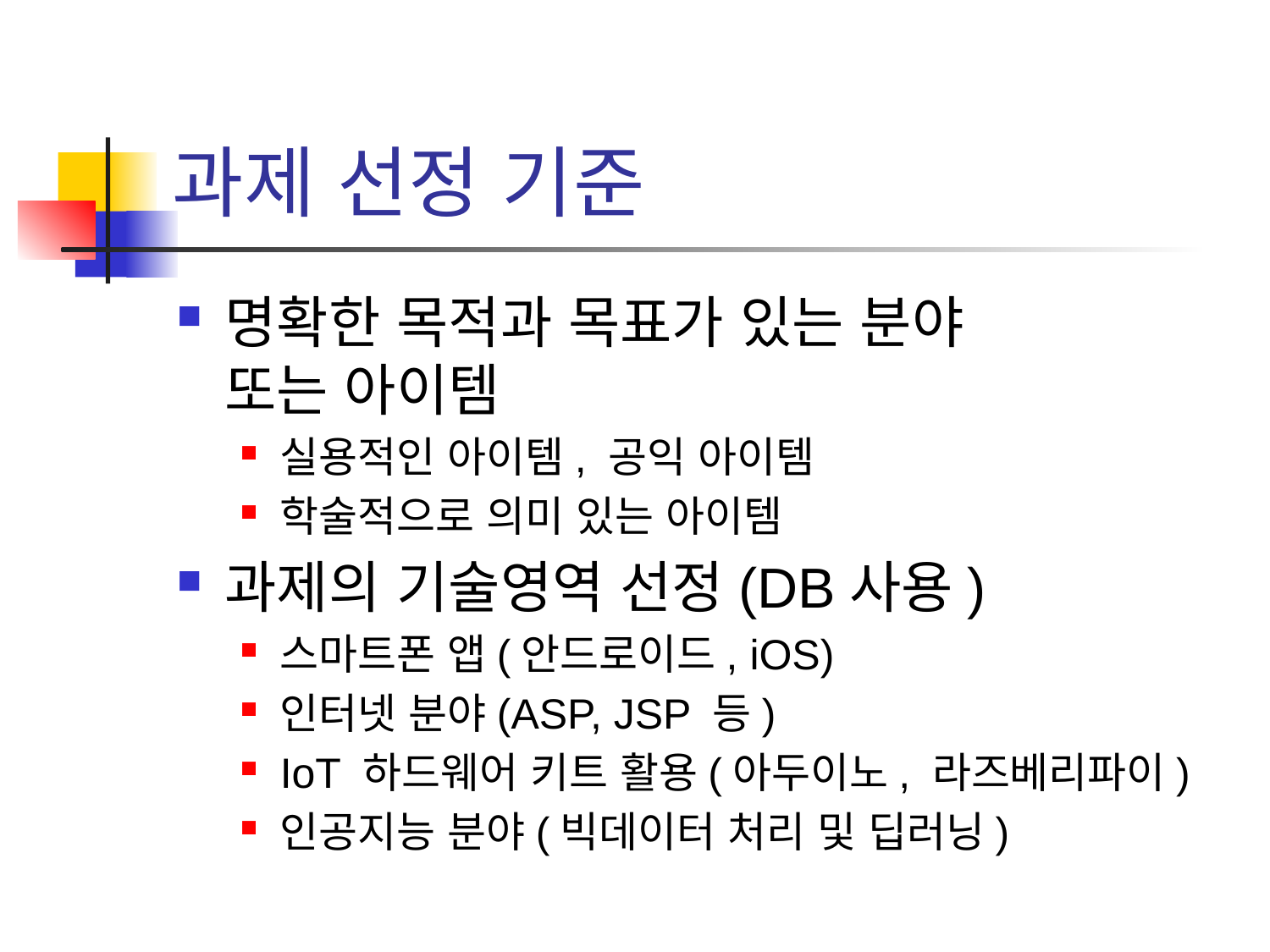

# 과제 선정 기준
명확한 목적과 목표가 있는 분야
또는 아이템
실용적인 아이템, 공익 아이템
학술적으로 의미 있는 아이템
과제의 기술영역 선정(DB사용)
스마트폰 앱(안드로이드, iOS)
인터넷 분야(ASP, JSP 등)
IoT 하드웨어 키트 활용(아두이노, 라즈베리파이)
인공지능 분야(빅데이터 처리 및 딥러닝)